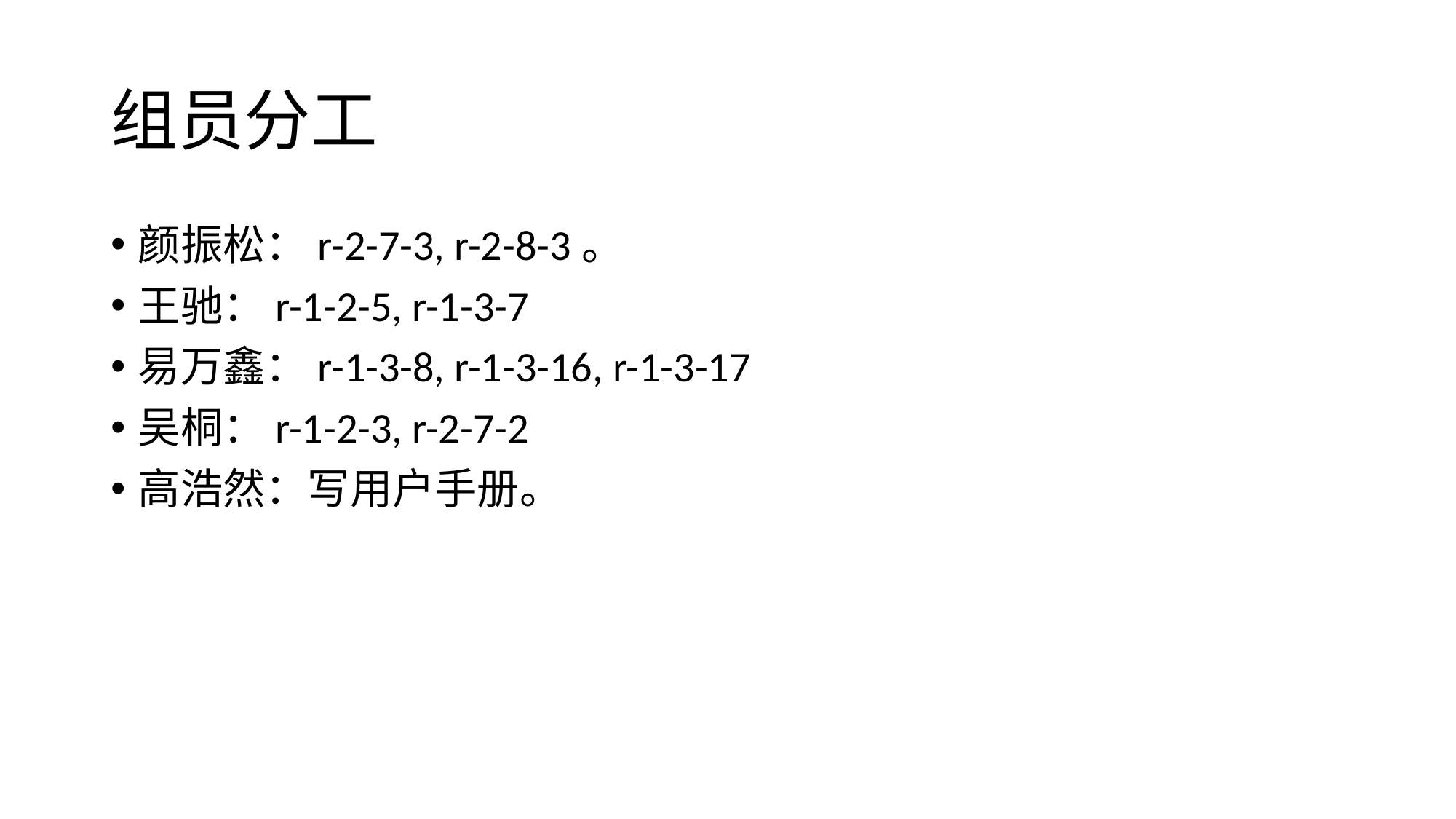

# 组员分工
颜振松：r-2-7-3, r-2-8-3。
王驰：r-1-2-5, r-1-3-7
易万鑫：r-1-3-8, r-1-3-16, r-1-3-17
吴桐：r-1-2-3, r-2-7-2
高浩然：写用户手册。